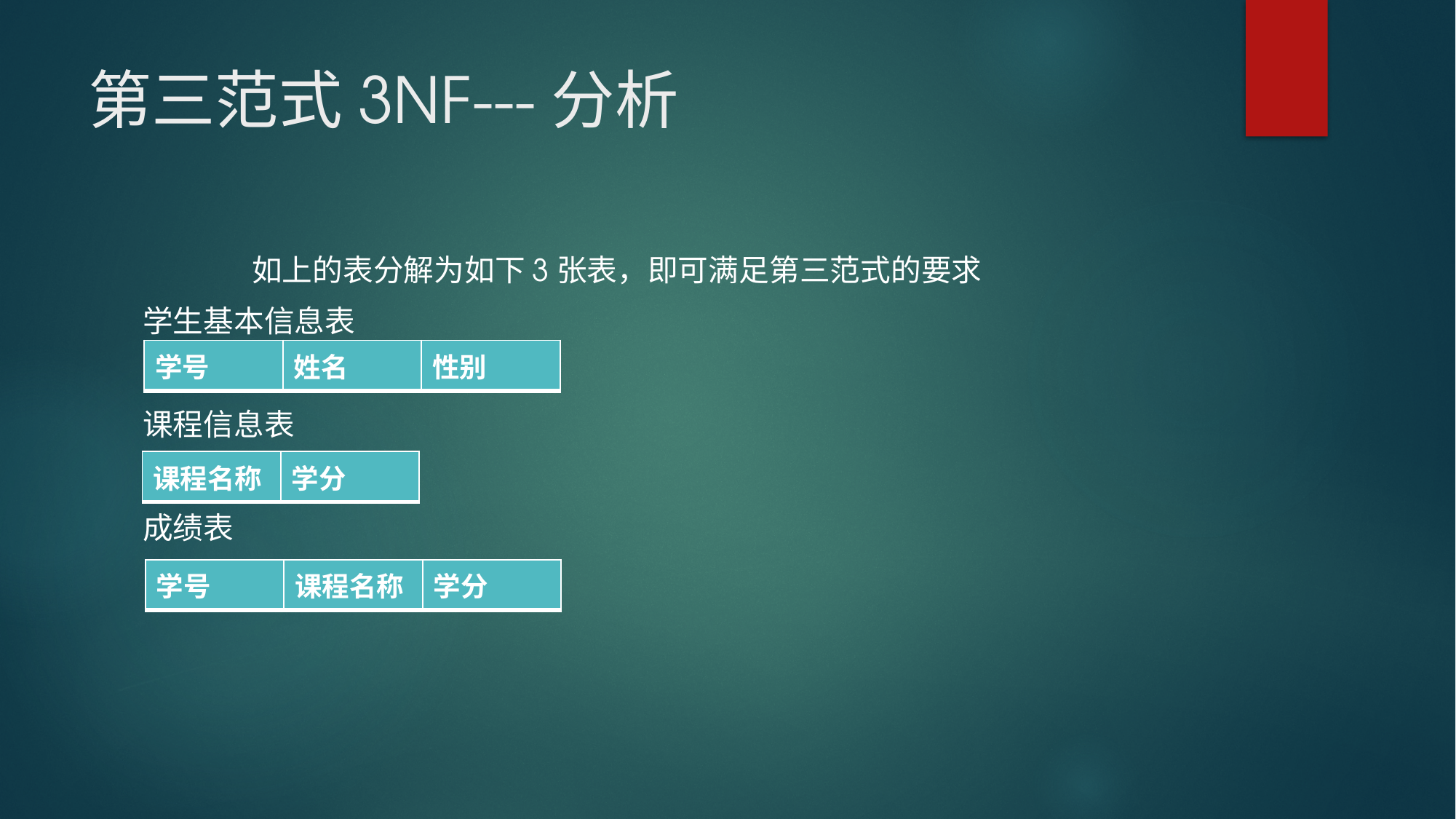

# 第三范式3NF---分析
	如上的表分解为如下3张表，即可满足第三范式的要求
学生基本信息表

课程信息表

成绩表
| 学号 | 姓名 | 性别 |
| --- | --- | --- |
| 课程名称 | 学分 |
| --- | --- |
| 学号 | 课程名称 | 学分 |
| --- | --- | --- |